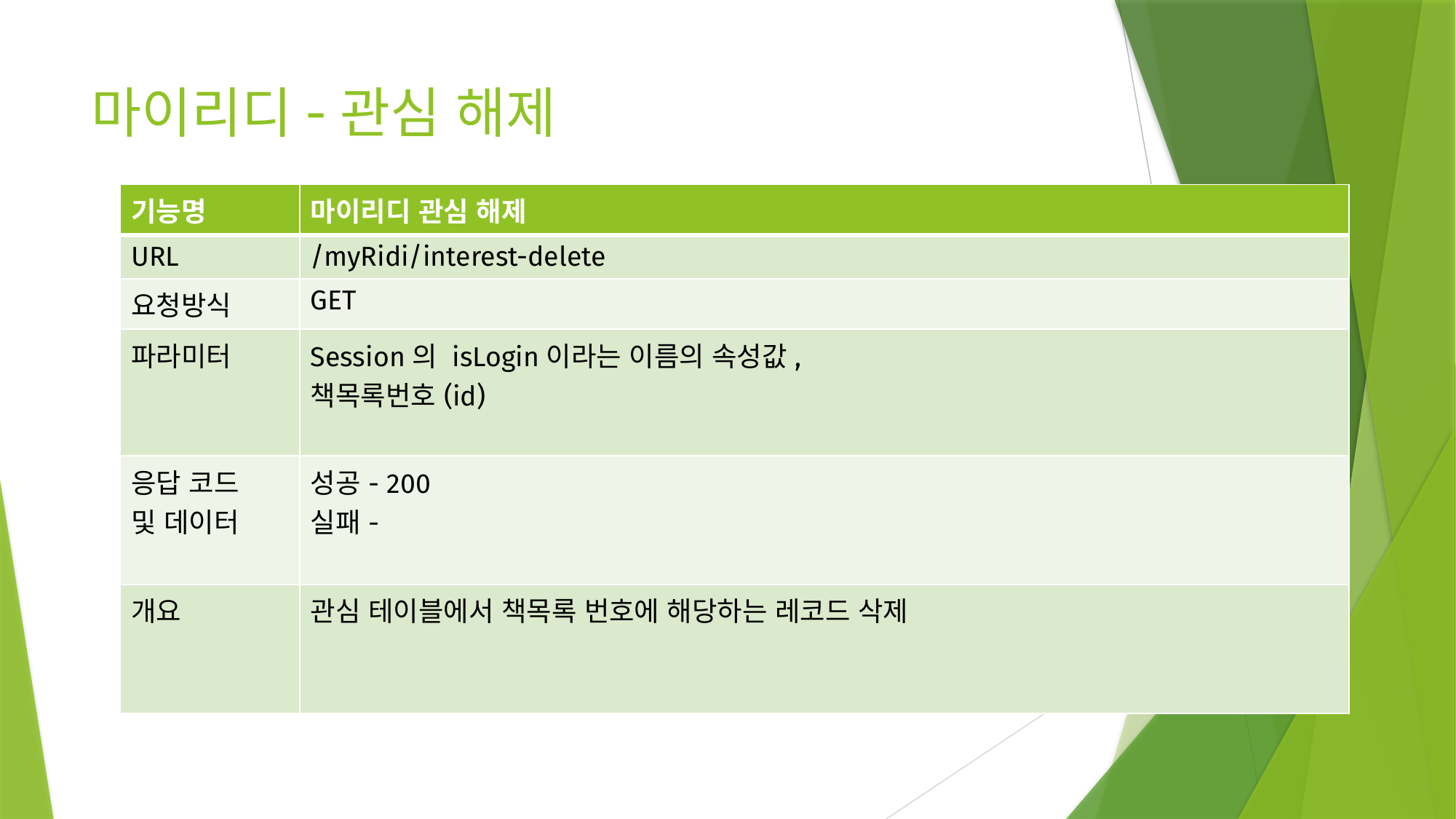

마이리디-관심 해제
| 기능명 | 마이리디 관심 해제 |
| --- | --- |
| URL | /myRidi/interest-delete |
| 요청방식 | GET |
| 파라미터 | Session의 isLogin이라는 이름의 속성값, 책목록번호(id) |
| 응답 코드 및 데이터 | 성공- 200 실패- |
| 개요 | 관심 테이블에서 책목록 번호에 해당하는 레코드 삭제 |